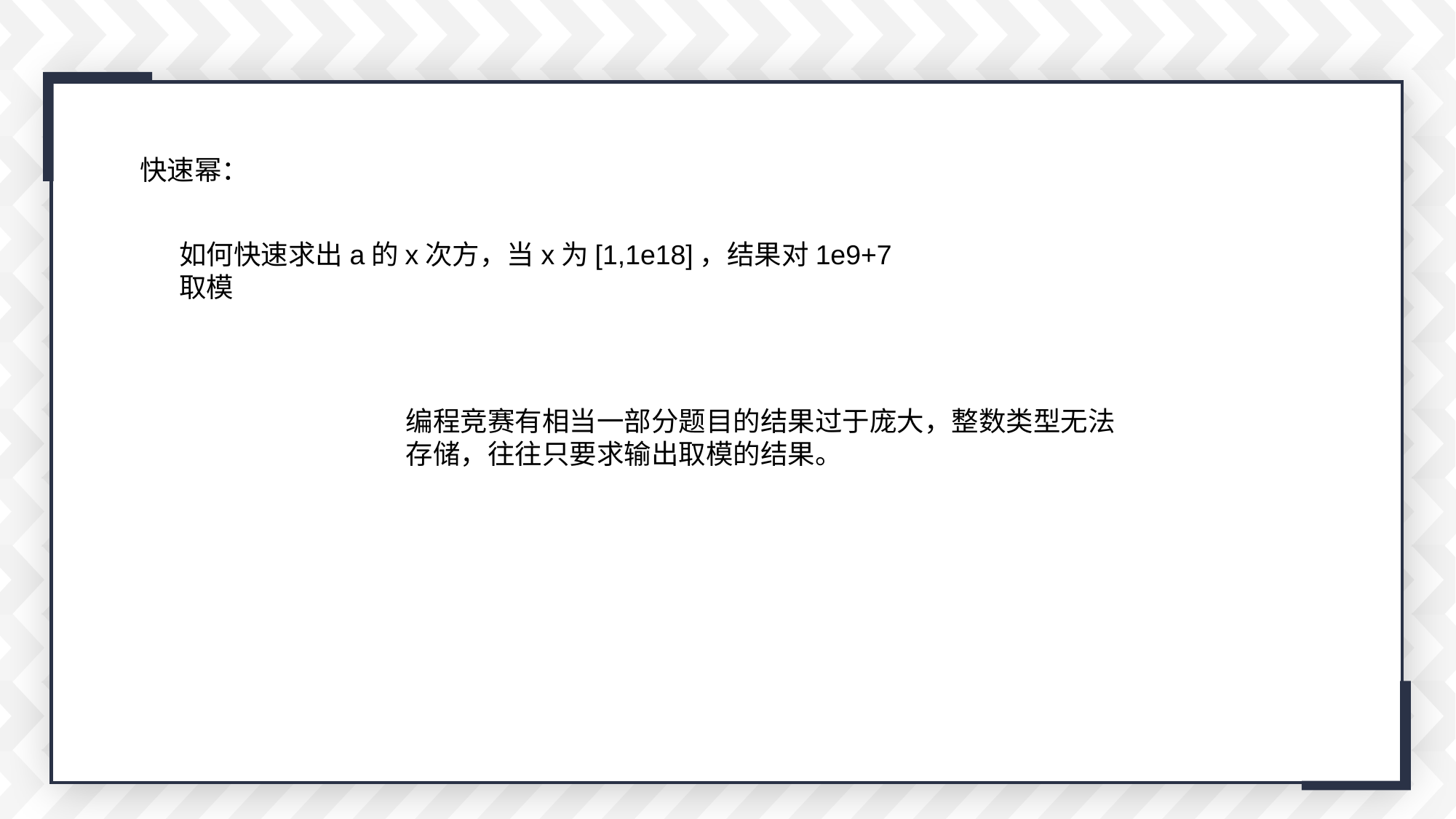

快速幂：
如何快速求出a的x次方，当x为[1,1e18]，结果对1e9+7取模
编程竞赛有相当一部分题目的结果过于庞大，整数类型无法存储，往往只要求输出取模的结果。
点击在此录入上述图表的综合描述说明，在此录入上述图表的综合描述说明。在此录入上述图表的综合描述说明，在此录入上述图表的综合描述说明